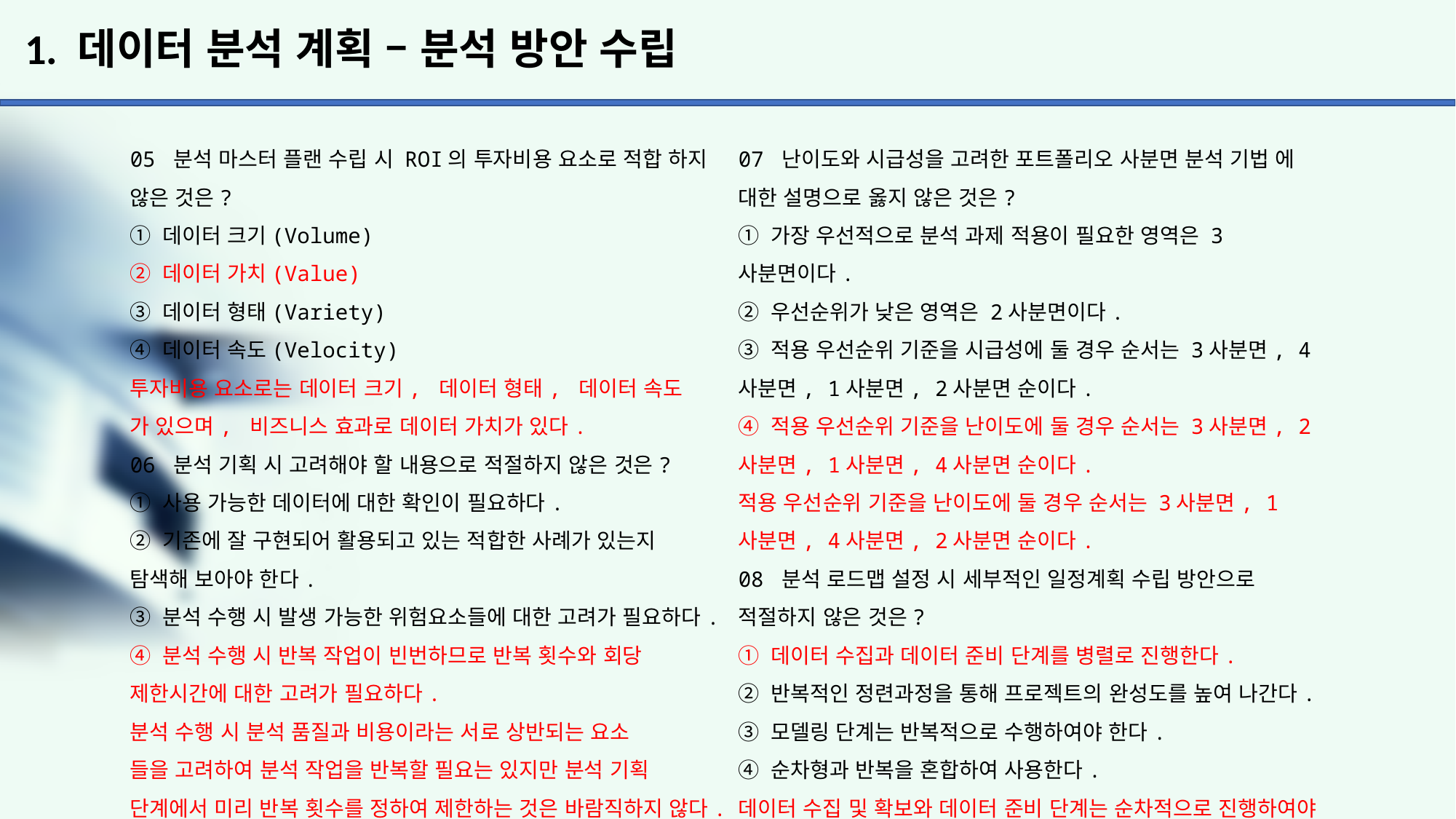

# 1. 데이터 분석 계획 – 분석 방안 수립
05 분석 마스터 플랜 수립 시 ROI의 투자비용 요소로 적합 하지 않은 것은?
① 데이터 크기(Volume)
② 데이터 가치(Value)
③ 데이터 형태(Variety)
④ 데이터 속도(Velocity)
투자비용 요소로는 데이터 크기, 데이터 형태, 데이터 속도
가 있으며, 비즈니스 효과로 데이터 가치가 있다.
06 분석 기획 시 고려해야 할 내용으로 적절하지 않은 것은?
① 사용 가능한 데이터에 대한 확인이 필요하다.
② 기존에 잘 구현되어 활용되고 있는 적합한 사례가 있는지 탐색해 보아야 한다.
③ 분석 수행 시 발생 가능한 위험요소들에 대한 고려가 필요하다.
④ 분석 수행 시 반복 작업이 빈번하므로 반복 횟수와 회당 제한시간에 대한 고려가 필요하다.
분석 수행 시 분석 품질과 비용이라는 서로 상반되는 요소
들을 고려하여 분석 작업을 반복할 필요는 있지만 분석 기획 단계에서 미리 반복 횟수를 정하여 제한하는 것은 바람직하지 않다.
07 난이도와 시급성을 고려한 포트폴리오 사분면 분석 기법 에 대한 설명으로 옳지 않은 것은?
① 가장 우선적으로 분석 과제 적용이 필요한 영역은 3사분면이다.
② 우선순위가 낮은 영역은 2사분면이다.
③ 적용 우선순위 기준을 시급성에 둘 경우 순서는 3사분면, 4사분면, 1사분면, 2사분면 순이다.
④ 적용 우선순위 기준을 난이도에 둘 경우 순서는 3사분면, 2사분면, 1사분면, 4사분면 순이다.
적용 우선순위 기준을 난이도에 둘 경우 순서는 3사분면, 1사분면, 4사분면, 2사분면 순이다.
08 분석 로드맵 설정 시 세부적인 일정계획 수립 방안으로 적절하지 않은 것은?
① 데이터 수집과 데이터 준비 단계를 병렬로 진행한다.
② 반복적인 정련과정을 통해 프로젝트의 완성도를 높여 나간다.
③ 모델링 단계는 반복적으로 수행하여야 한다.
④ 순차형과 반복을 혼합하여 사용한다.
데이터 수집 및 확보와 데이터 준비 단계는 순차적으로 진행하여야 한다.